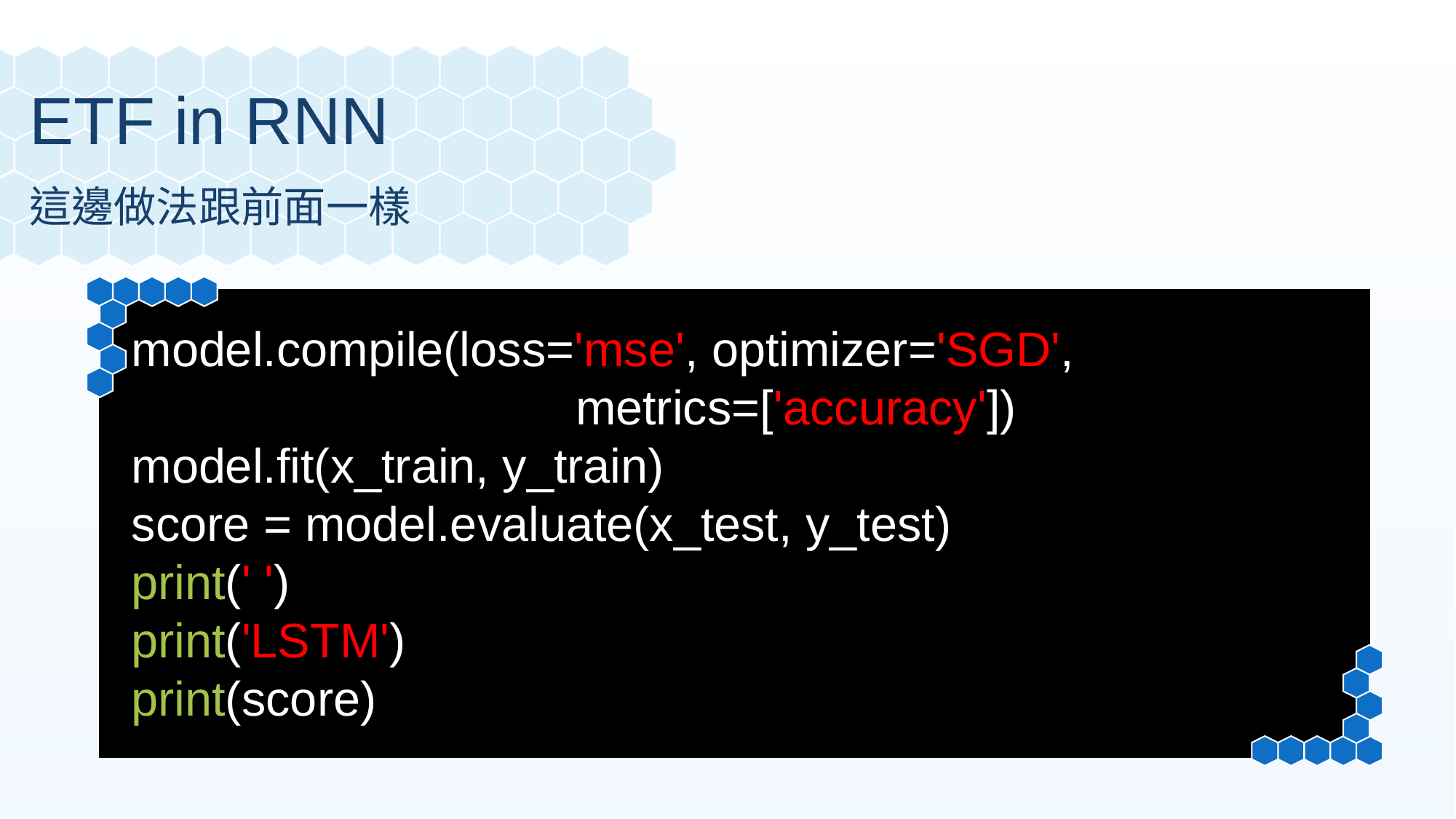

ETF in RNN
這邊做法跟前面一樣

model.compile(loss='mse', optimizer='SGD',
                                 metrics=['accuracy'])
model.fit(x_train, y_train)
score = model.evaluate(x_test, y_test)
print(' ')
print('LSTM')
print(score)